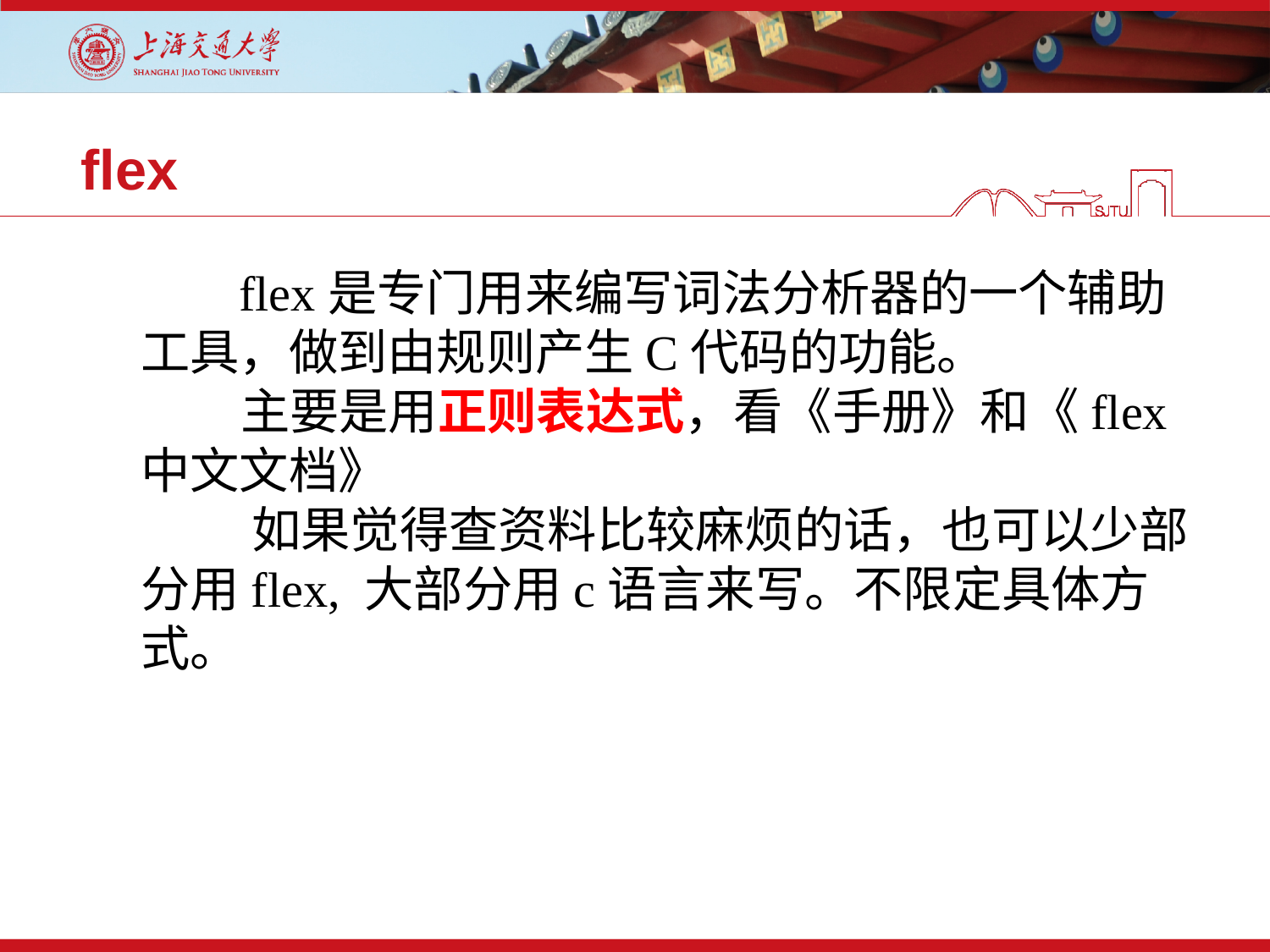

# flex
        flex是专门用来编写词法分析器的一个辅助工具，做到由规则产生C代码的功能。
        主要是用正则表达式，看《手册》和《flex中文文档》
         如果觉得查资料比较麻烦的话，也可以少部分用flex, 大部分用c语言来写。不限定具体方式。